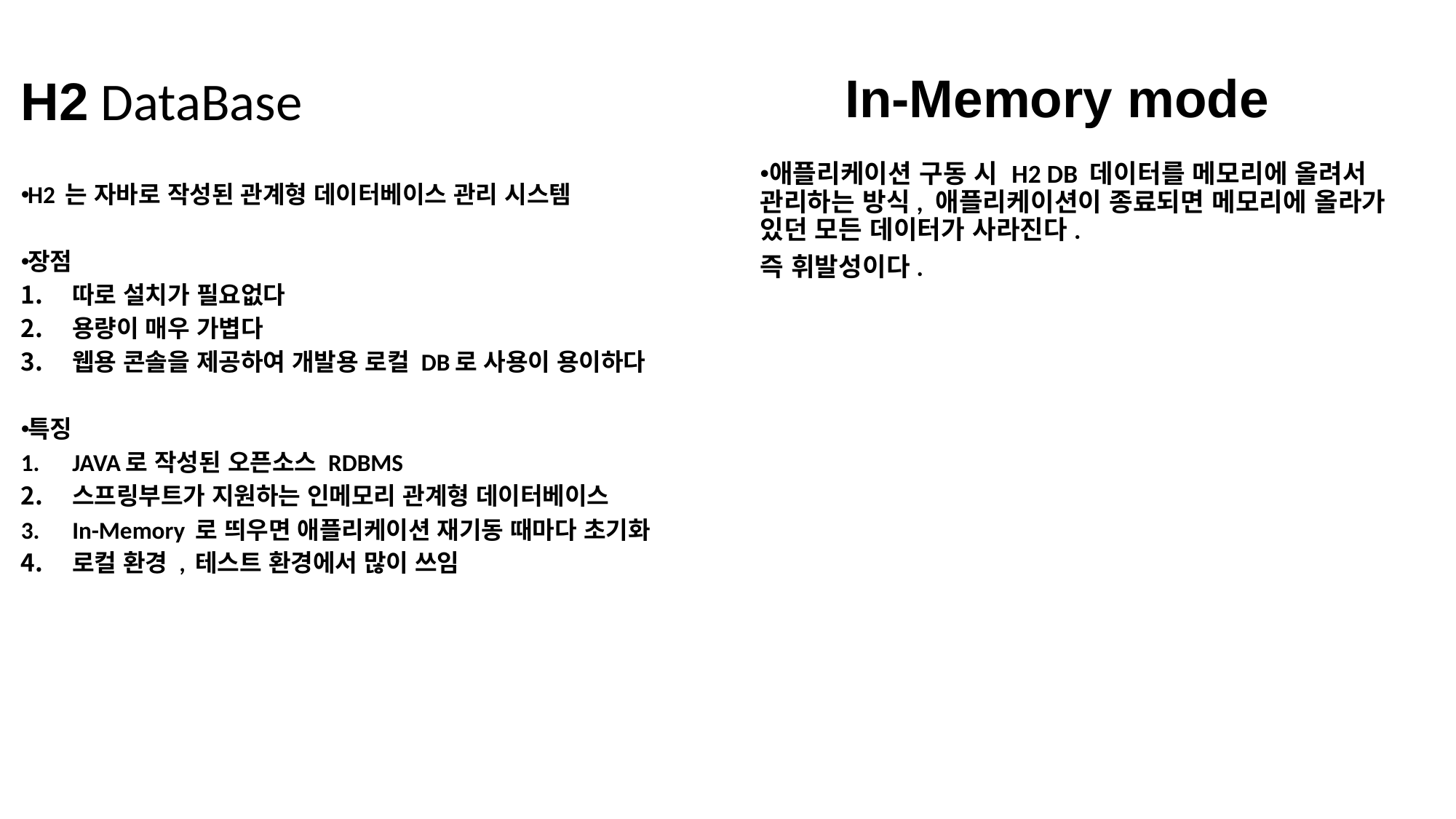

In-Memory mode
H2 DataBase
애플리케이션 구동 시 H2 DB 데이터를 메모리에 올려서 관리하는 방식, 애플리케이션이 종료되면 메모리에 올라가 있던 모든 데이터가 사라진다.
즉 휘발성이다.

H2 는 자바로 작성된 관계형 데이터베이스 관리 시스템

장점
따로 설치가 필요없다
용량이 매우 가볍다
웹용 콘솔을 제공하여 개발용 로컬 DB로 사용이 용이하다

특징
JAVA로 작성된 오픈소스 RDBMS
스프링부트가 지원하는 인메모리 관계형 데이터베이스
In-Memory 로 띄우면 애플리케이션 재기동 때마다 초기화
로컬 환경 , 테스트 환경에서 많이 쓰임